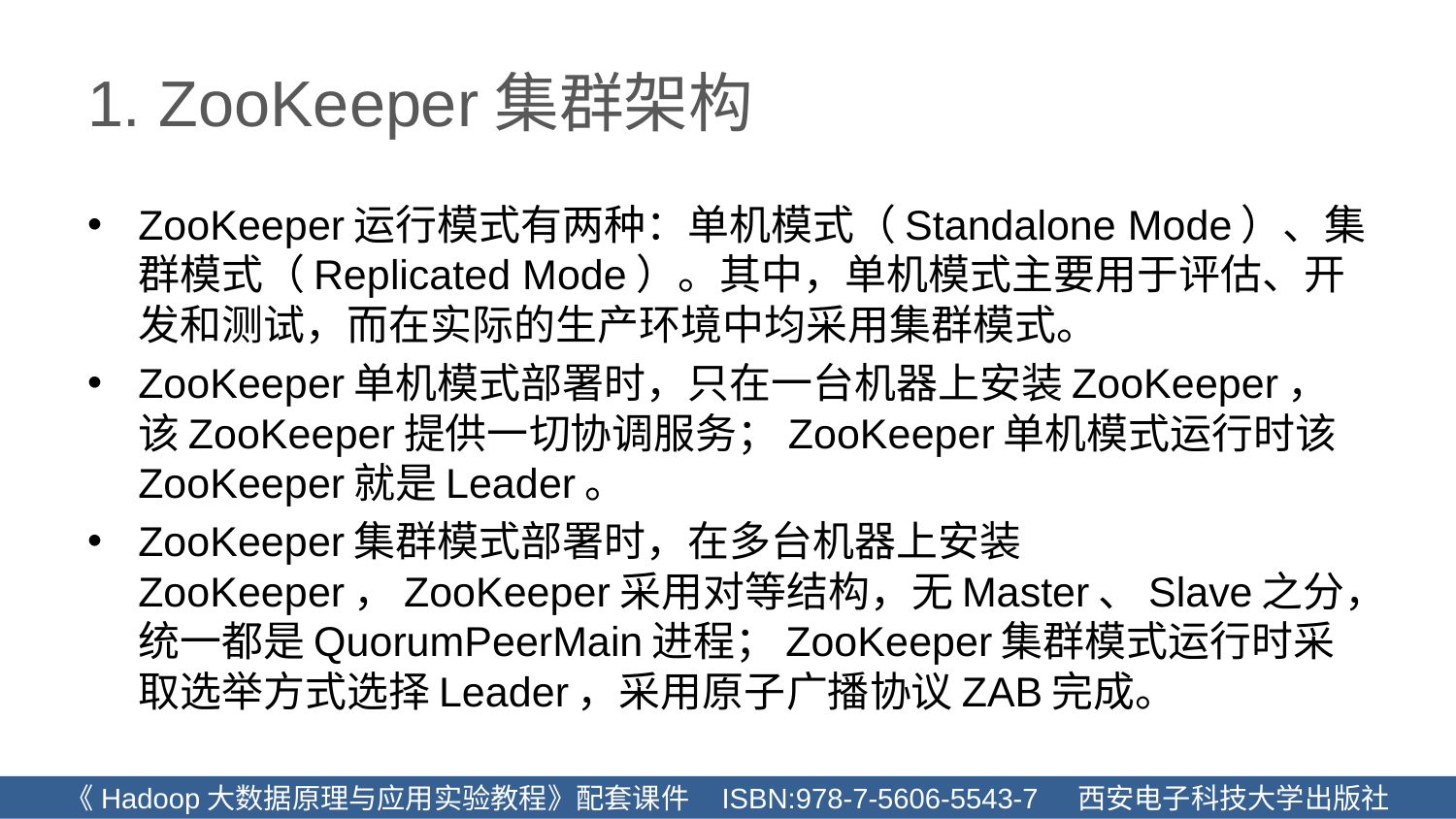

# 1. ZooKeeper集群架构
ZooKeeper运行模式有两种：单机模式（Standalone Mode）、集群模式（Replicated Mode）。其中，单机模式主要用于评估、开发和测试，而在实际的生产环境中均采用集群模式。
ZooKeeper单机模式部署时，只在一台机器上安装ZooKeeper，该ZooKeeper提供一切协调服务；ZooKeeper单机模式运行时该ZooKeeper就是Leader。
ZooKeeper集群模式部署时，在多台机器上安装ZooKeeper，ZooKeeper采用对等结构，无Master、Slave之分，统一都是QuorumPeerMain进程；ZooKeeper集群模式运行时采取选举方式选择Leader，采用原子广播协议ZAB完成。